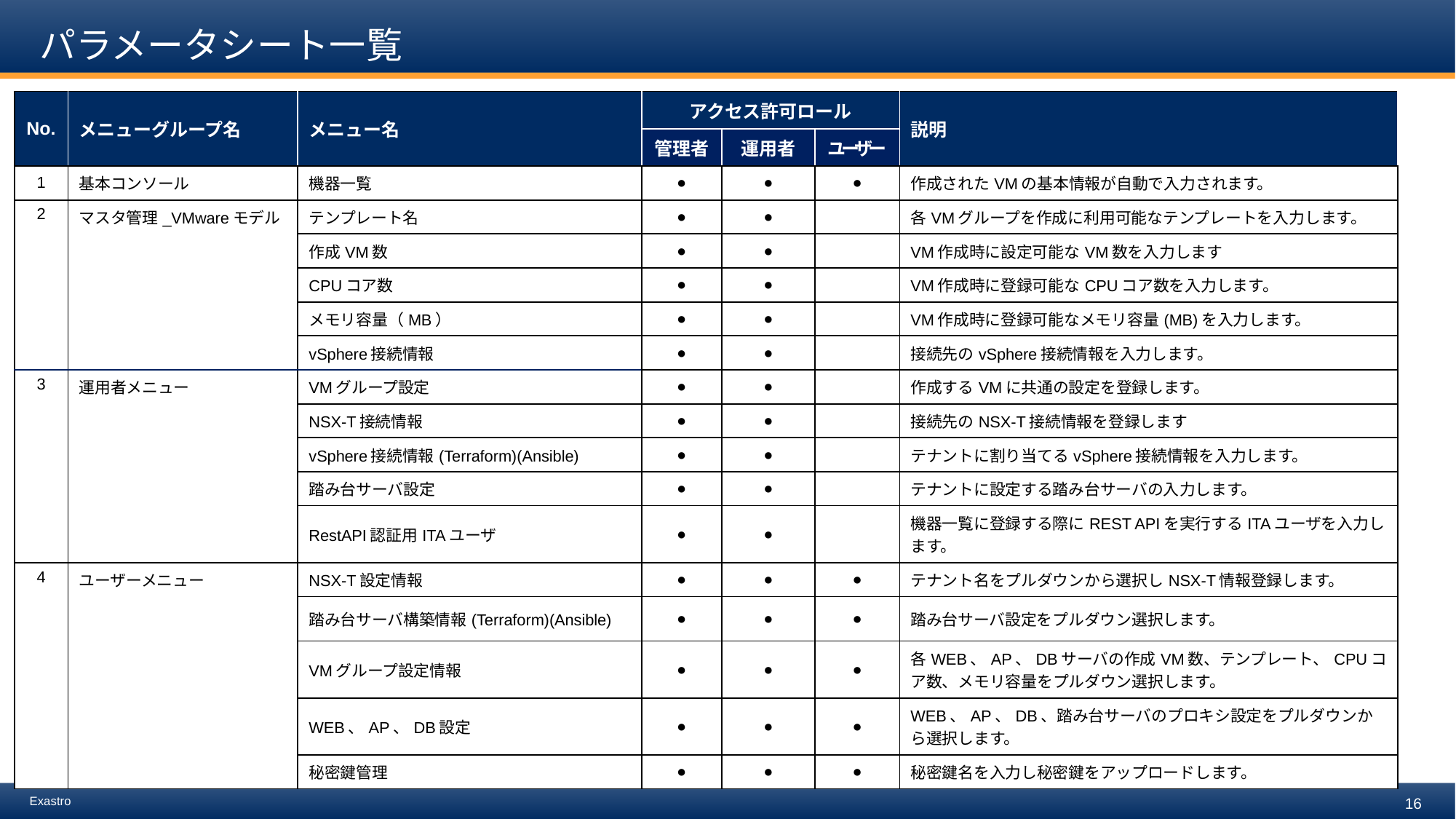

# パラメータシート一覧
| No. | メニューグループ名 | メニュー名 | アクセス許可ロール |  |  | 説明 |
| --- | --- | --- | --- | --- | --- | --- |
|  |  |  | 管理者 | 運用者 | ユーザー |  |
| 1 | 基本コンソール | 機器一覧 | ● | ● | ● | 作成されたVMの基本情報が自動で入力されます。 |
| 2 | マスタ管理\_VMwareモデル | テンプレート名 | ● | ● |  | 各VMグループを作成に利用可能なテンプレートを入力します。 |
|  |  | 作成VM数 | ● | ● |  | VM作成時に設定可能なVM数を入力します |
|  |  | CPUコア数 | ● | ● |  | VM作成時に登録可能なCPUコア数を入力します。 |
|  |  | メモリ容量（MB） | ● | ● |  | VM作成時に登録可能なメモリ容量(MB)を入力します。 |
|  |  | vSphere接続情報 | ● | ● |  | 接続先のvSphere接続情報を入力します。 |
| 3 | 運用者メニュー | VMグループ設定 | ● | ● |  | 作成するVMに共通の設定を登録します。 |
|  |  | NSX-T接続情報 | ● | ● |  | 接続先のNSX-T接続情報を登録します |
|  |  | vSphere接続情報(Terraform)(Ansible) | ● | ● |  | テナントに割り当てるvSphere接続情報を入力します。 |
|  |  | 踏み台サーバ設定 | ● | ● |  | テナントに設定する踏み台サーバの入力します。 |
|  |  | RestAPI認証用ITAユーザ | ● | ● |  | 機器一覧に登録する際にREST APIを実行するITAユーザを入力します。 |
| 4 | ユーザーメニュー | NSX-T設定情報 | ● | ● | ● | テナント名をプルダウンから選択しNSX-T情報登録します。 |
|  |  | 踏み台サーバ構築情報(Terraform)(Ansible) | ● | ● | ● | 踏み台サーバ設定をプルダウン選択します。 |
|  |  | VMグループ設定情報 | ● | ● | ● | 各WEB、AP、DBサーバの作成VM数、テンプレート、CPUコア数、メモリ容量をプルダウン選択します。 |
|  |  | WEB、AP、DB設定 | ● | ● | ● | WEB、AP、DB、踏み台サーバのプロキシ設定をプルダウンから選択します。 |
|  |  | 秘密鍵管理 | ● | ● | ● | 秘密鍵名を入力し秘密鍵をアップロードします。 |